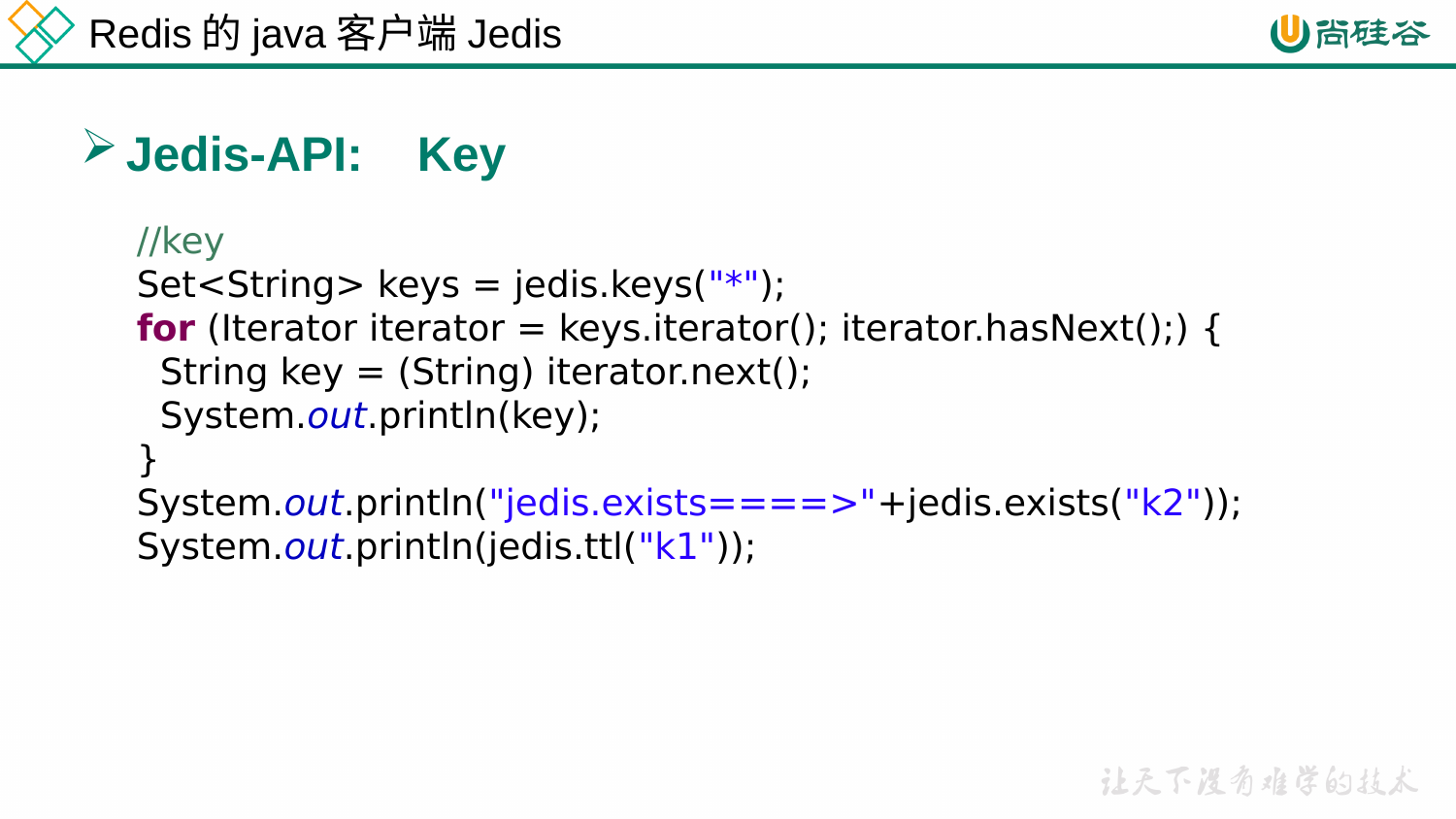

Redis的java客户端Jedis
Jedis-API:    Key

     //key
     Set<String> keys = jedis.keys("*");
     for (Iterator iterator = keys.iterator(); iterator.hasNext();) {
       String key = (String) iterator.next();
       System.out.println(key);
     }
     System.out.println("jedis.exists====>"+jedis.exists("k2"));
     System.out.println(jedis.ttl("k1"));